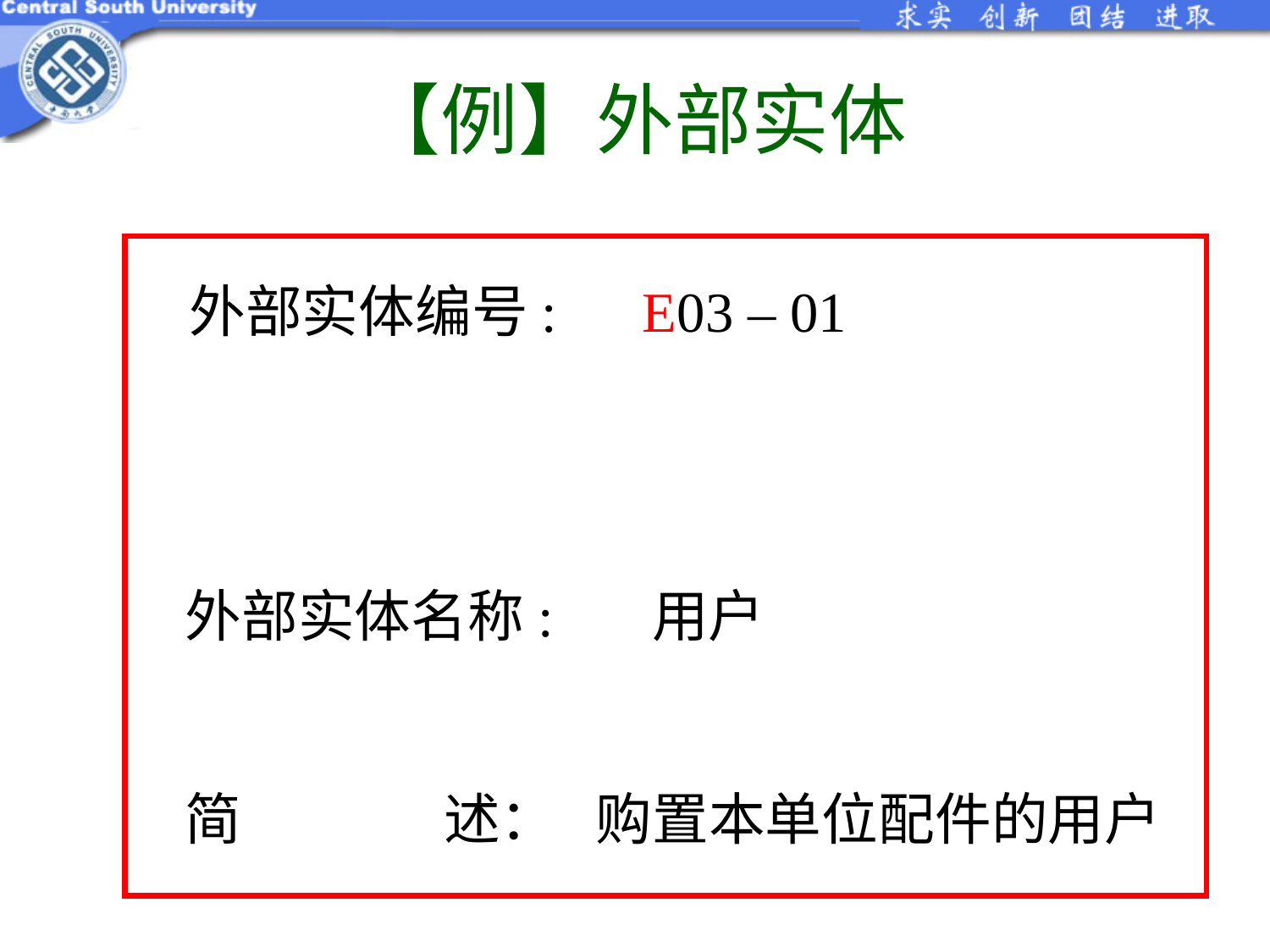

# 【例】外部实体
   外部实体编号:      E03 – 01
外部实体名称:      用户
简                述：   购置本单位配件的用户
输入的数据流：   F03-06，F03-08
输出的数据流：   F03-01